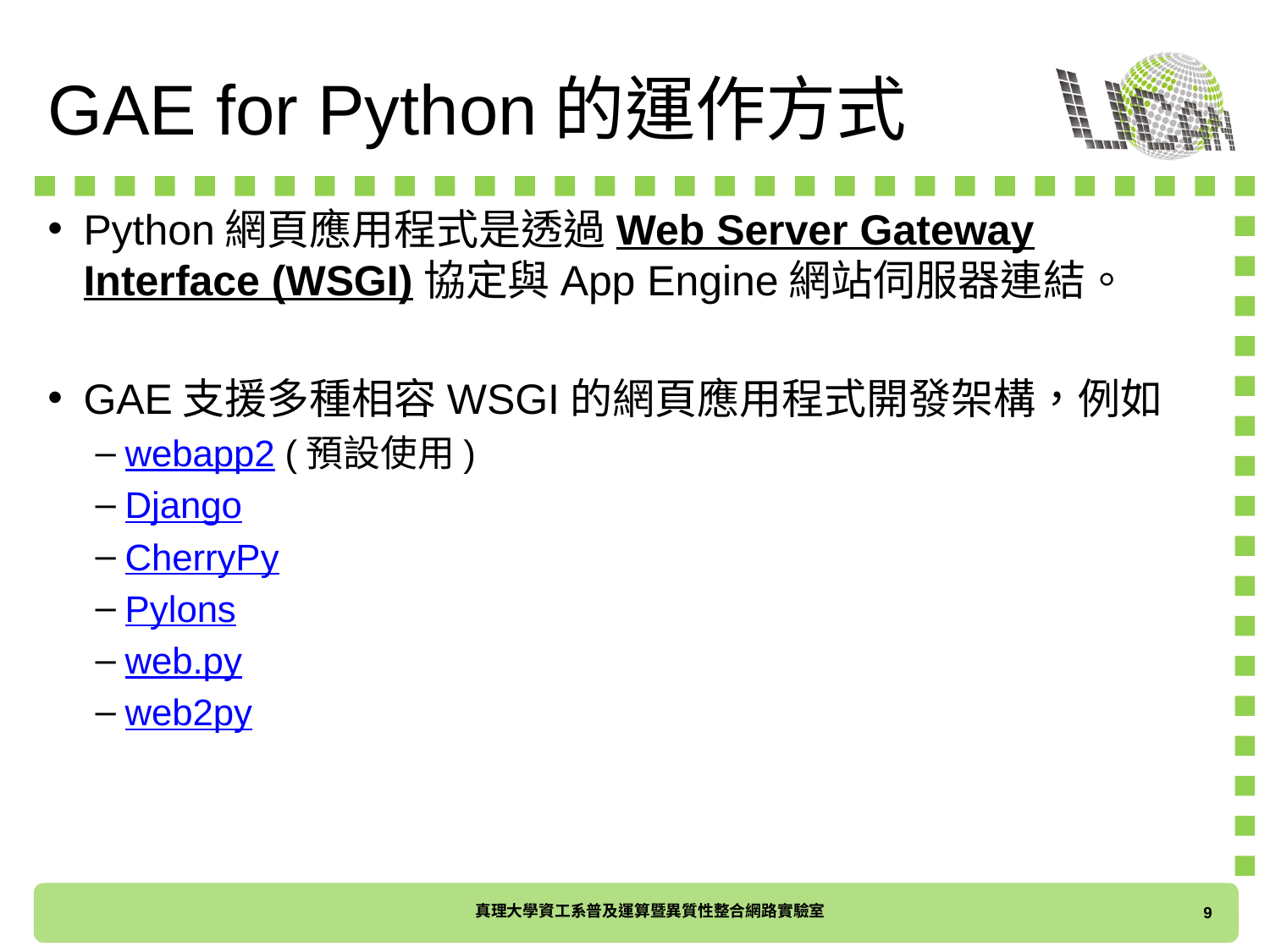

# GAE for Python的運作方式
Python網頁應用程式是透過Web Server Gateway Interface (WSGI)協定與App Engine網站伺服器連結。

GAE支援多種相容WSGI的網頁應用程式開發架構，例如
webapp2 (預設使用)
Django
CherryPy
Pylons
web.py
web2py
9
真理大學資工系普及運算暨異質性整合網路實驗室